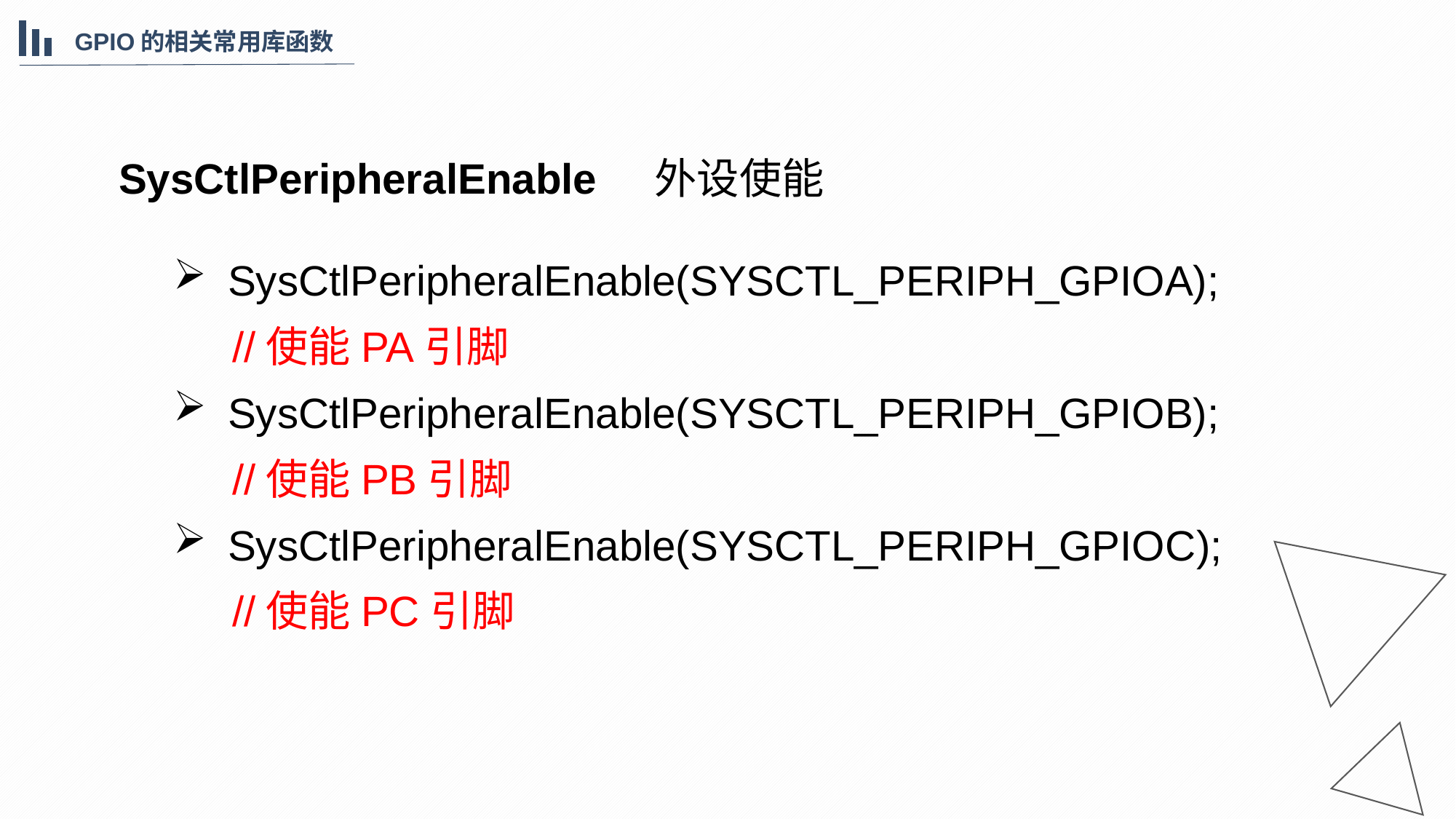

GPIO的相关常用库函数

SysCtlPeripheralEnable    外设使能

SysCtlPeripheralEnable(SYSCTL_PERIPH_GPIOA);
     //使能PA引脚
SysCtlPeripheralEnable(SYSCTL_PERIPH_GPIOB);
     //使能PB引脚
SysCtlPeripheralEnable(SYSCTL_PERIPH_GPIOC);
     //使能PC引脚